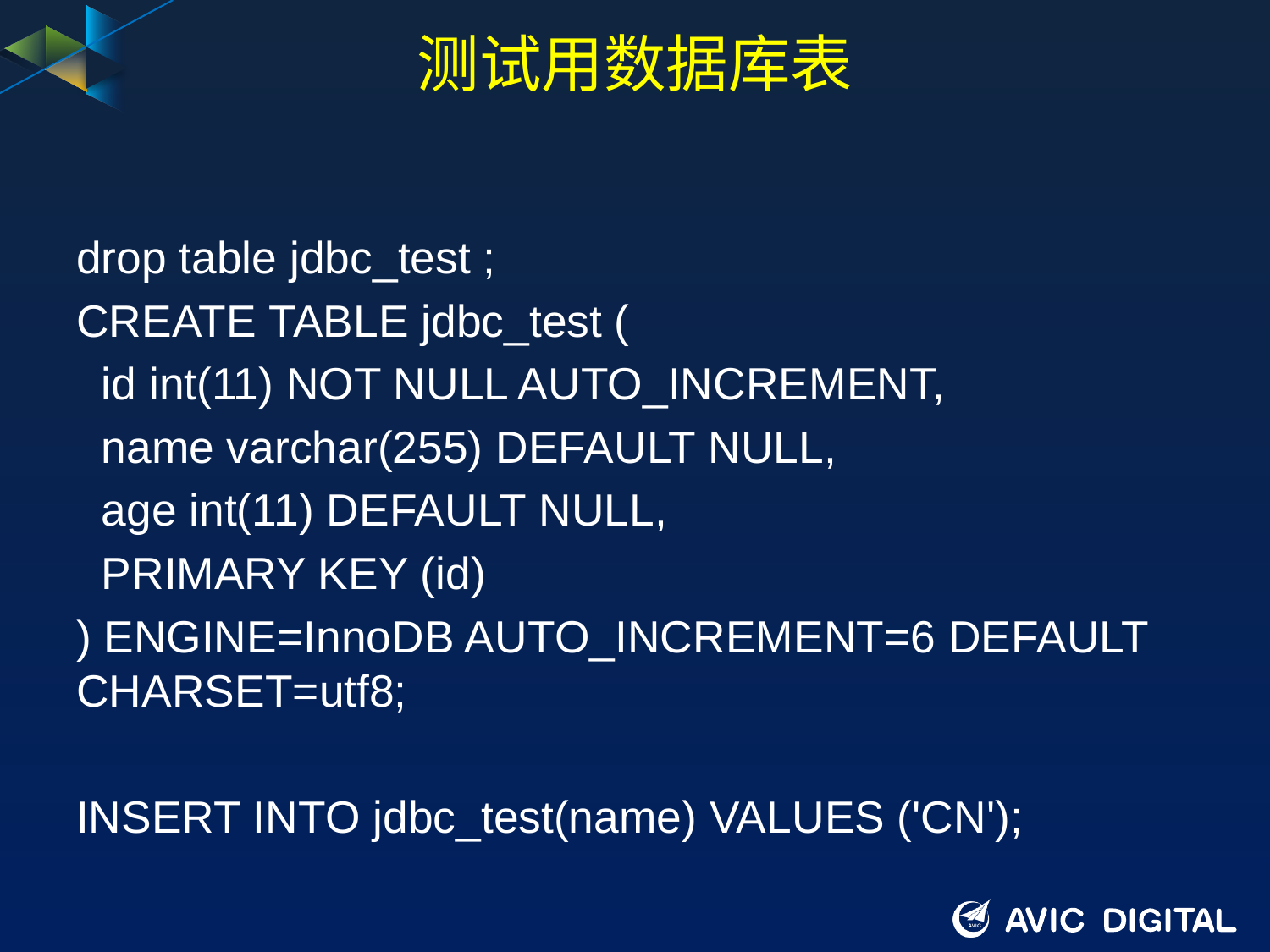

# 测试用数据库表
drop table jdbc_test ;
CREATE TABLE jdbc_test (
  id int(11) NOT NULL AUTO_INCREMENT,
  name varchar(255) DEFAULT NULL,
  age int(11) DEFAULT NULL,
  PRIMARY KEY (id)
) ENGINE=InnoDB AUTO_INCREMENT=6 DEFAULT CHARSET=utf8;

INSERT INTO jdbc_test(name) VALUES ('CN');